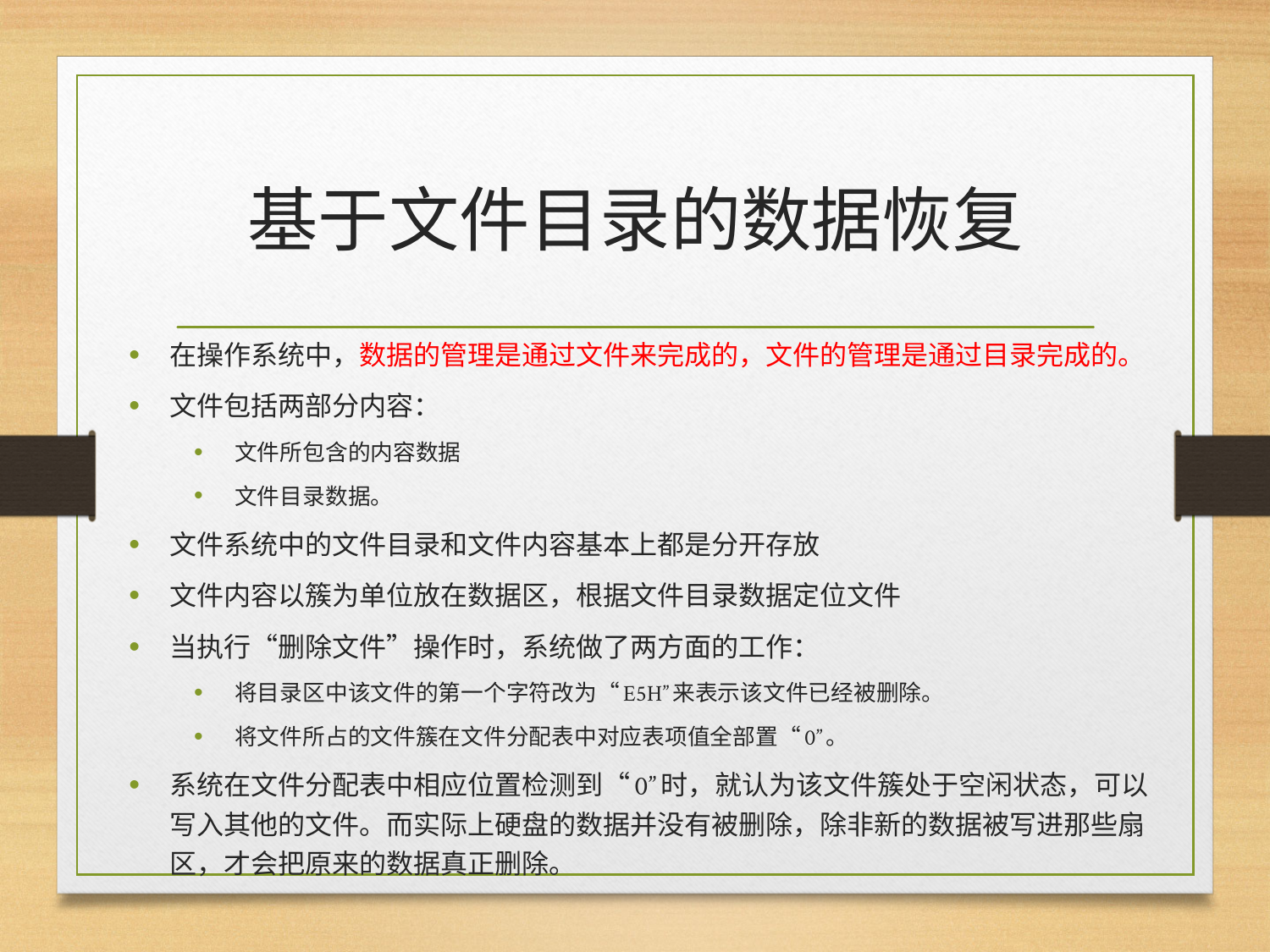

# 基于文件目录的数据恢复
在操作系统中，数据的管理是通过文件来完成的，文件的管理是通过目录完成的。
文件包括两部分内容：
文件所包含的内容数据
文件目录数据。
文件系统中的文件目录和文件内容基本上都是分开存放
文件内容以簇为单位放在数据区，根据文件目录数据定位文件
当执行“删除文件”操作时，系统做了两方面的工作：
将目录区中该文件的第一个字符改为“E5H”来表示该文件已经被删除。
将文件所占的文件簇在文件分配表中对应表项值全部置“0”。
系统在文件分配表中相应位置检测到“0”时，就认为该文件簇处于空闲状态，可以写入其他的文件。而实际上硬盘的数据并没有被删除，除非新的数据被写进那些扇区，才会把原来的数据真正删除。